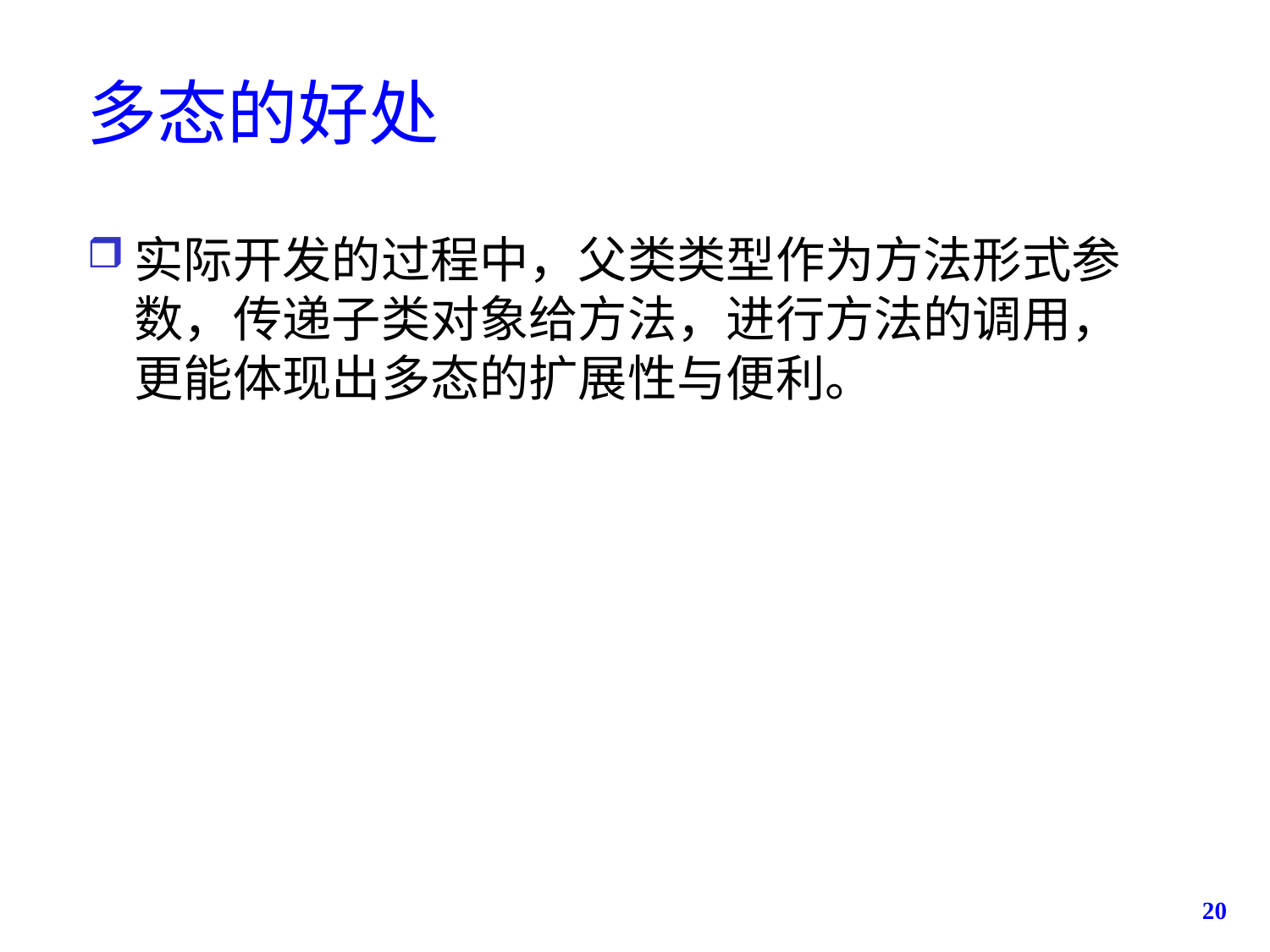

# 多态的好处
实际开发的过程中，父类类型作为方法形式参数，传递子类对象给方法，进行方法的调用，更能体现出多态的扩展性与便利。
20